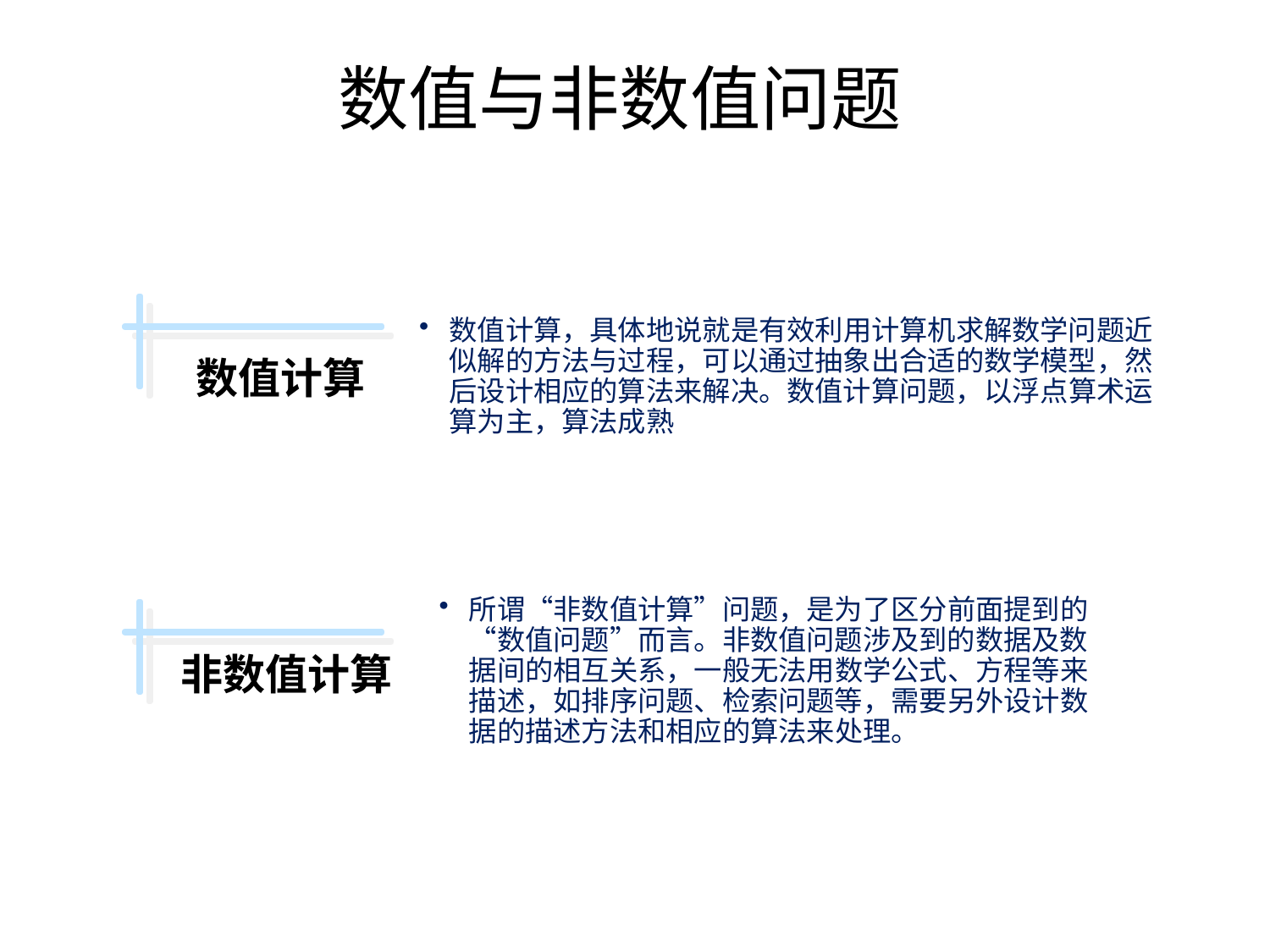

# 数值与非数值问题

数值计算，具体地说就是有效利用计算机求解数学问题近似解的方法与过程，可以通过抽象出合适的数学模型，然后设计相应的算法来解决。数值计算问题，以浮点算术运算为主，算法成熟
数值计算
所谓“非数值计算”问题，是为了区分前面提到的“数值问题”而言。非数值问题涉及到的数据及数据间的相互关系，一般无法用数学公式、方程等来描述，如排序问题、检索问题等，需要另外设计数据的描述方法和相应的算法来处理。

非数值计算
30